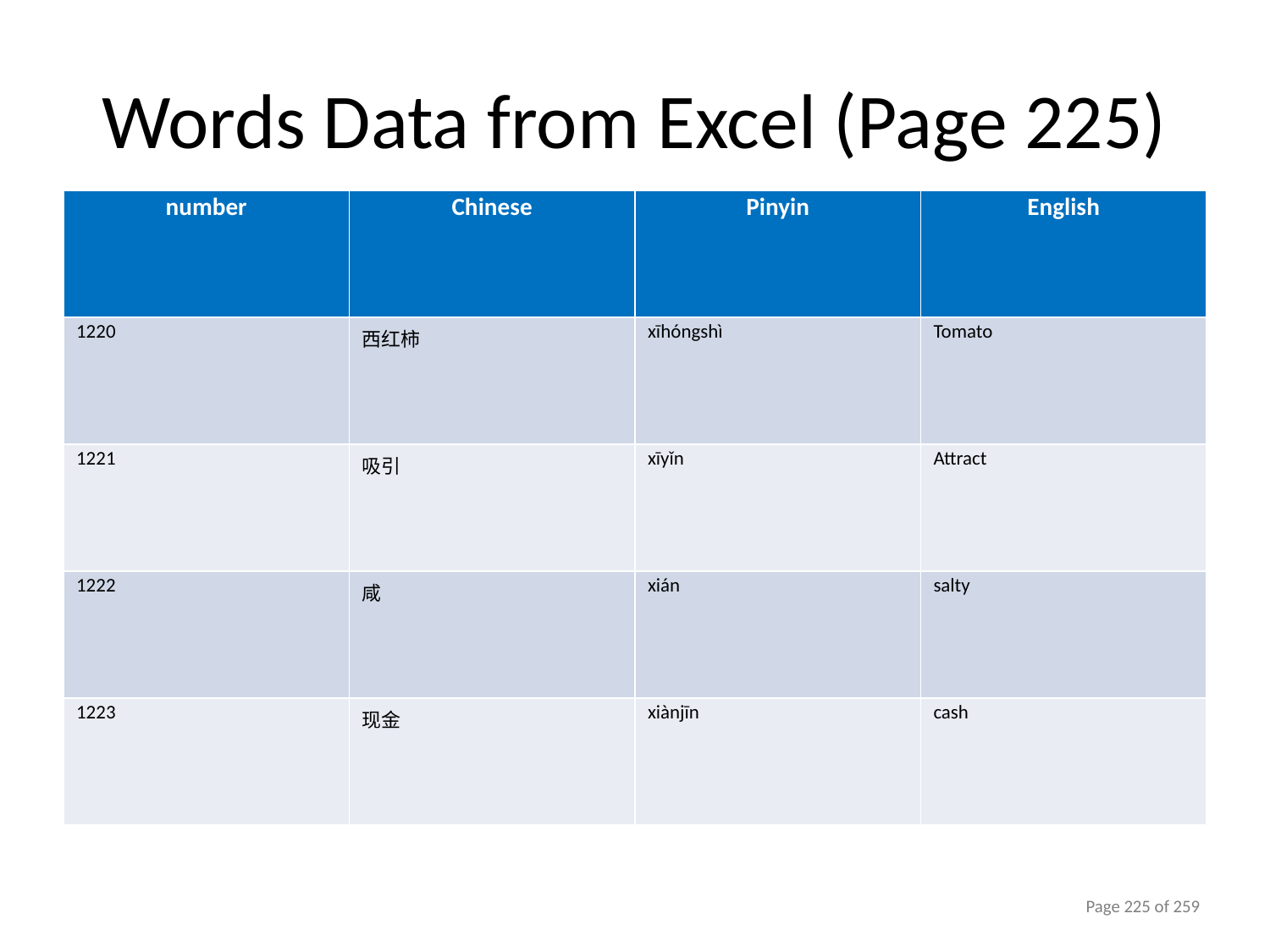

# Words Data from Excel (Page 225)
| number | Chinese | Pinyin | English |
| --- | --- | --- | --- |
| 1220 | 西红柿 | xīhóngshì | Tomato |
| 1221 | 吸引 | xīyǐn | Attract |
| 1222 | 咸 | xián | salty |
| 1223 | 现金 | xiànjīn | cash |

Page 225 of 259